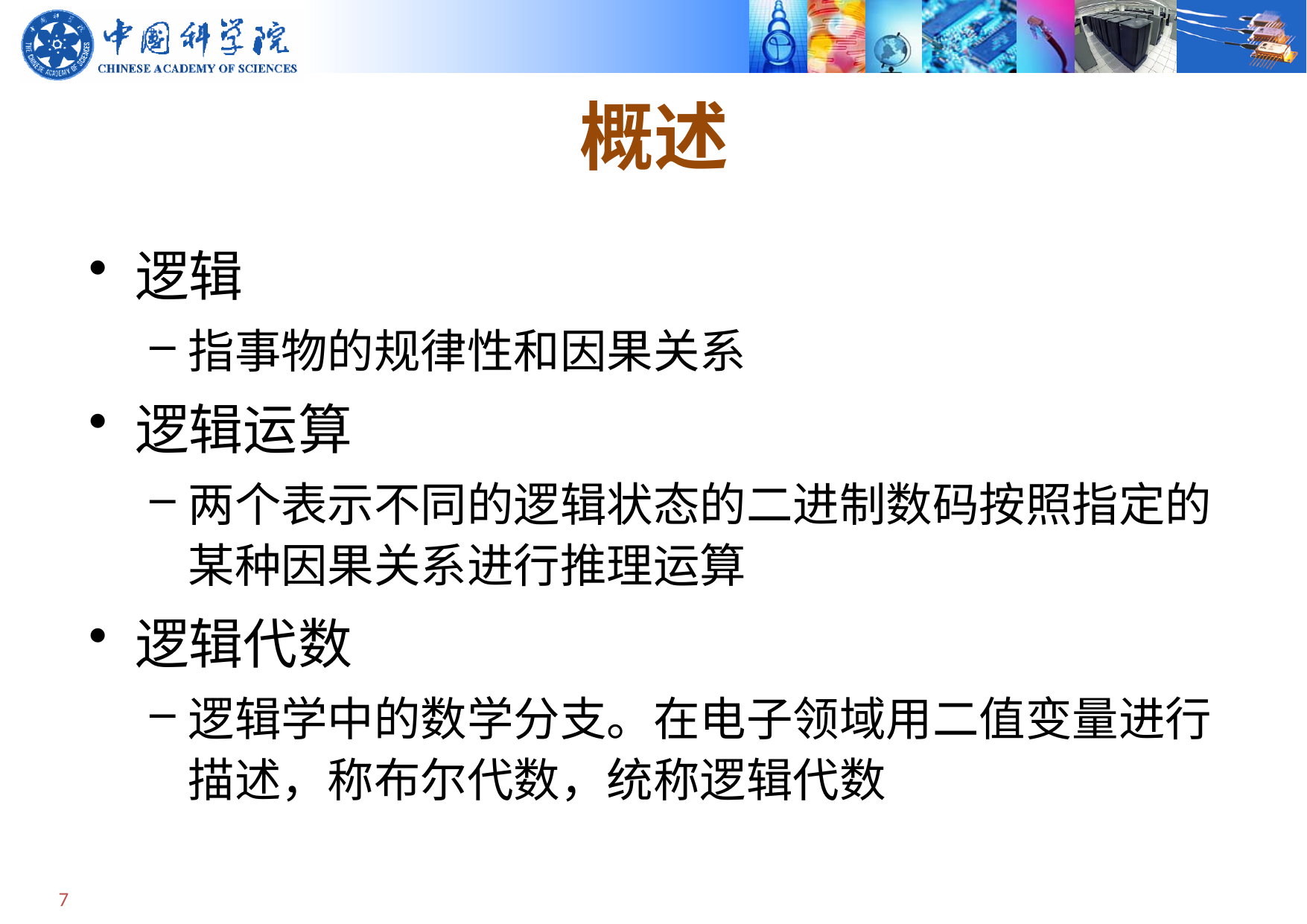

# 概述
逻辑
指事物的规律性和因果关系
逻辑运算
两个表示不同的逻辑状态的二进制数码按照指定的某种因果关系进行推理运算
逻辑代数
逻辑学中的数学分支。在电子领域用二值变量进行描述，称布尔代数，统称逻辑代数